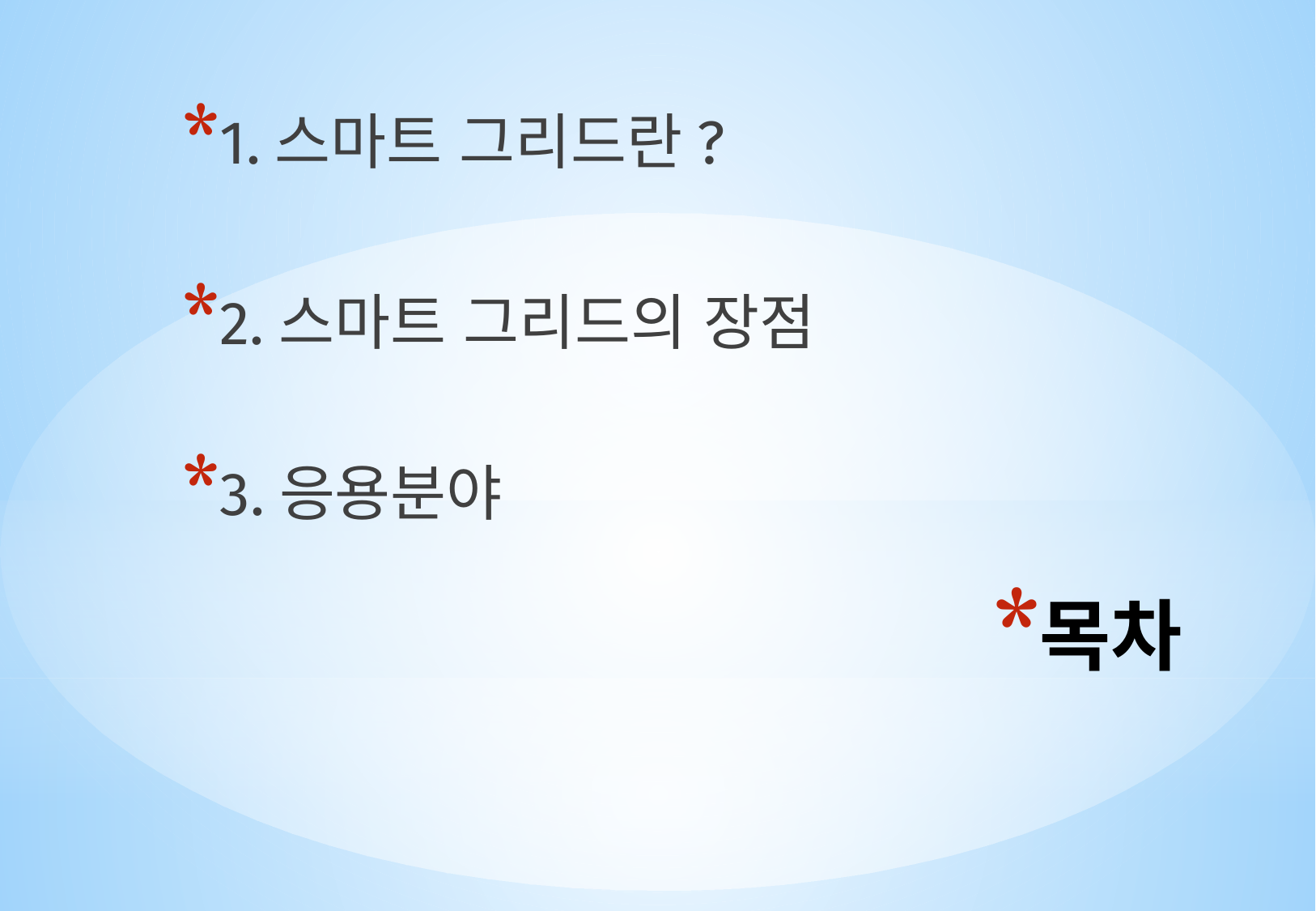

1.스마트 그리드란?

2.스마트 그리드의 장점

3.응용분야
# 목차